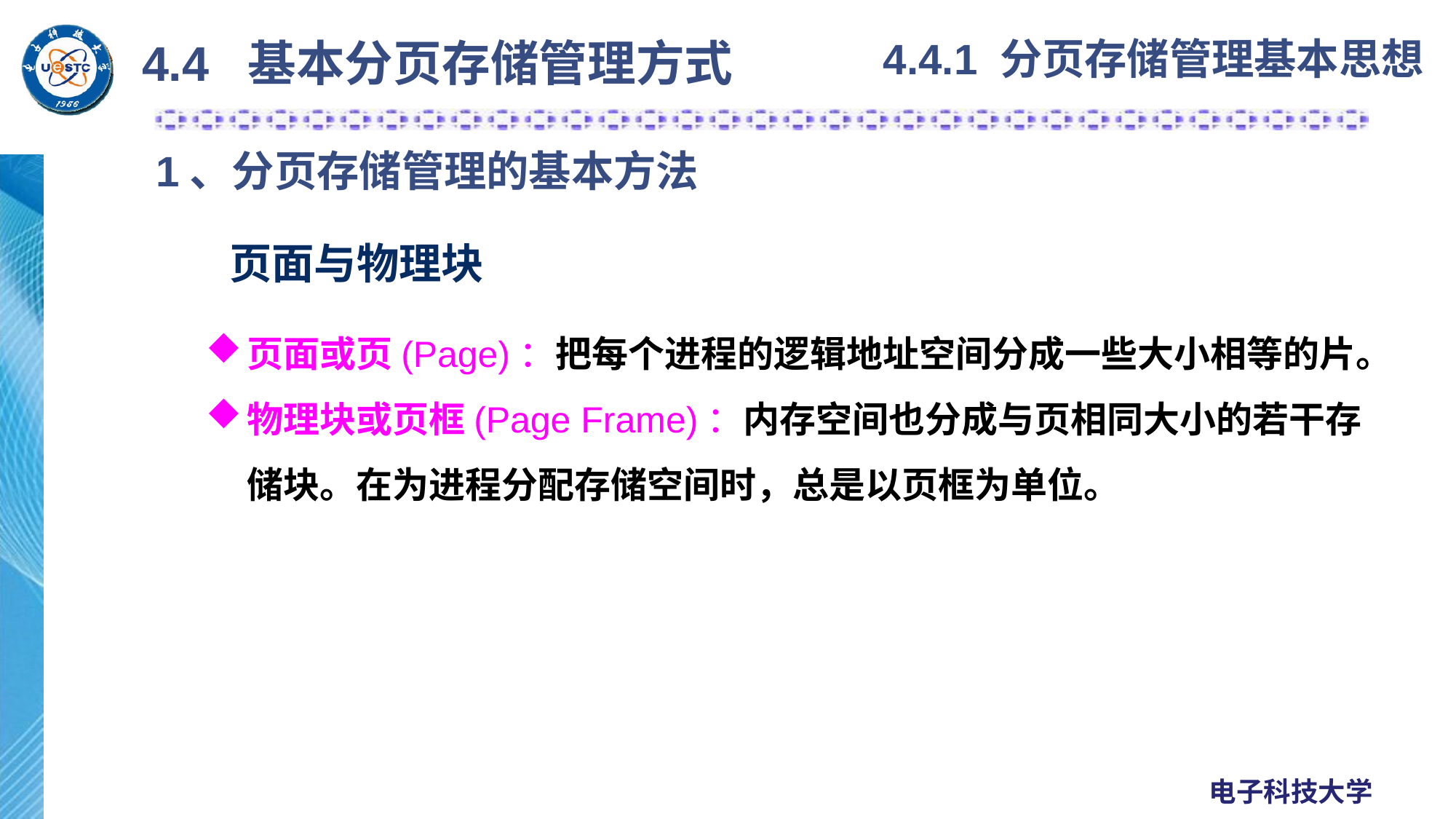

# 4.4.1 分页存储管理基本思想
4.4  基本分页存储管理方式

1、分页存储管理的基本方法
页面与物理块
页面或页(Page)：把每个进程的逻辑地址空间分成一些大小相等的片。
物理块或页框(Page Frame)：内存空间也分成与页相同大小的若干存储块。在为进程分配存储空间时，总是以页框为单位。